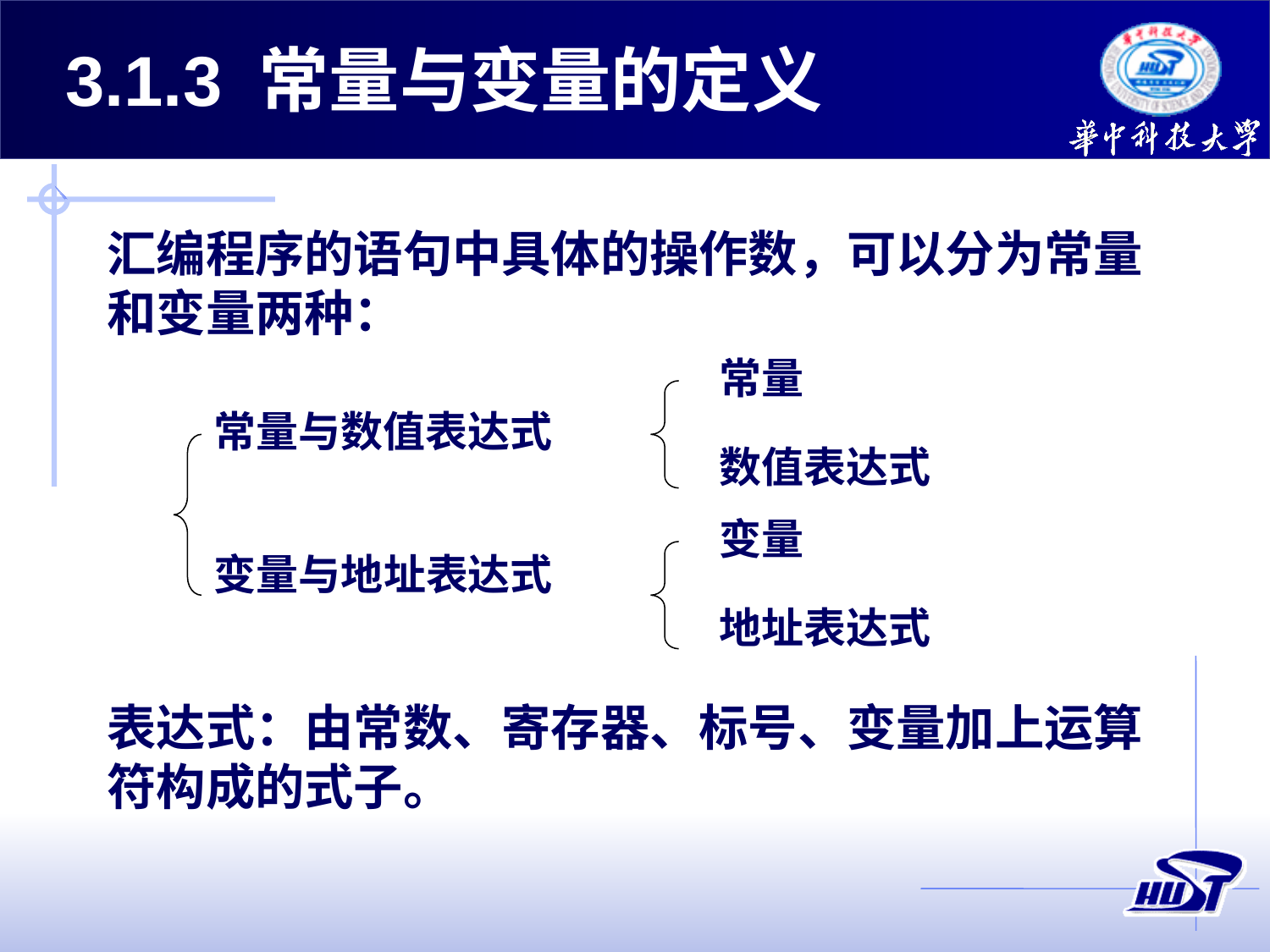

3.1.3 常量与变量的定义
汇编程序的语句中具体的操作数，可以分为常量和变量两种：

表达式：由常数、寄存器、标号、变量加上运算符构成的式子。
常量

常量与数值表达式

数值表达式

变量

变量与地址表达式

地址表达式